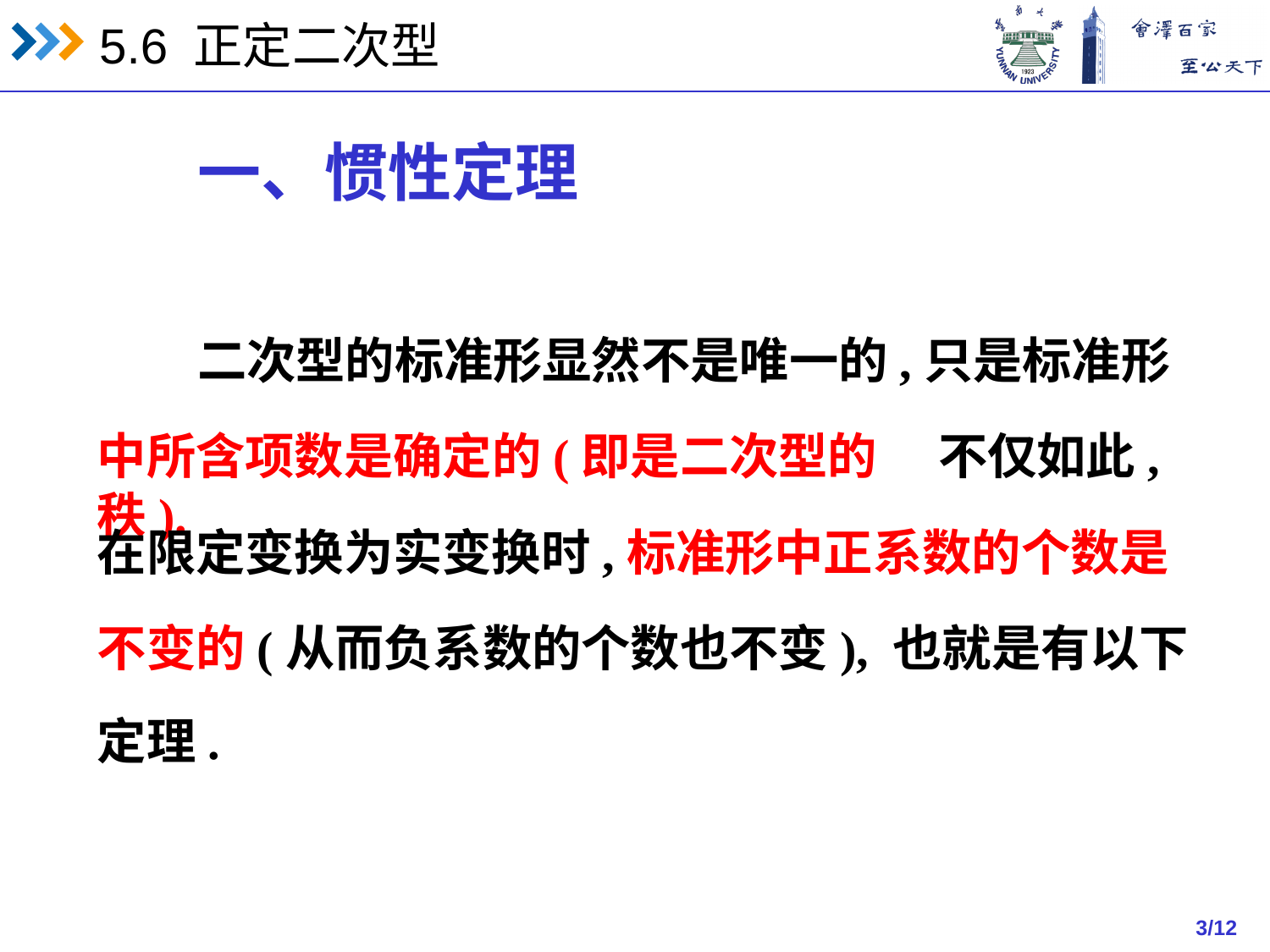

一、惯性定理
二次型的标准形显然不是唯一的,只是标准形
中所含项数是确定的(即是二次型的秩).
不仅如此,
在限定变换为实变换时,标准形中正系数的个数是
不变的(从而负系数的个数也不变), 也就是有以下
定理.